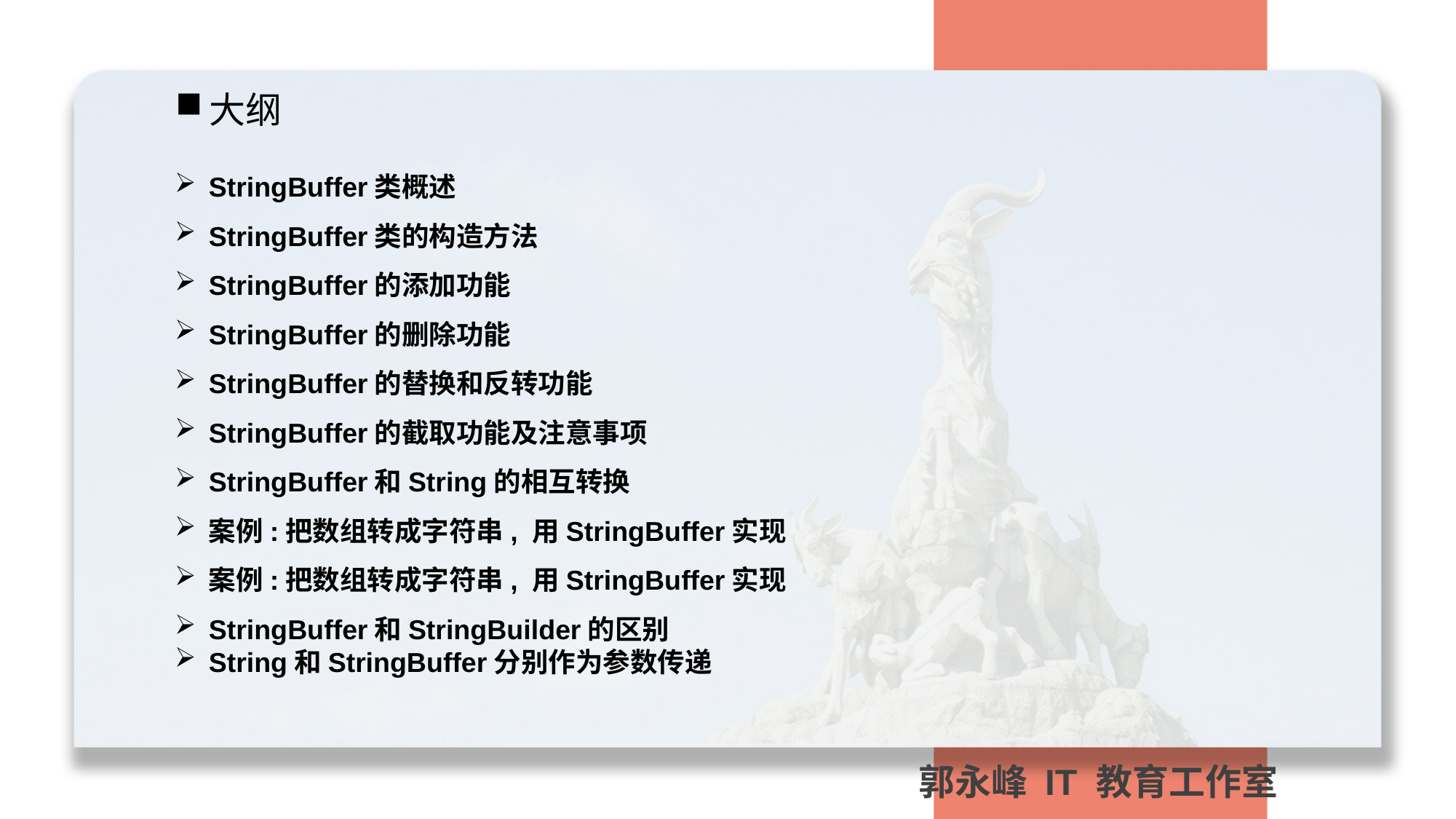

大纲
StringBuffer类概述
StringBuffer类的构造方法
StringBuffer的添加功能
StringBuffer的删除功能
StringBuffer的替换和反转功能
StringBuffer的截取功能及注意事项
StringBuffer和String的相互转换
案例:把数组转成字符串, 用StringBuffer实现
案例:把数组转成字符串, 用StringBuffer实现
StringBuffer和StringBuilder的区别
String和StringBuffer分别作为参数传递